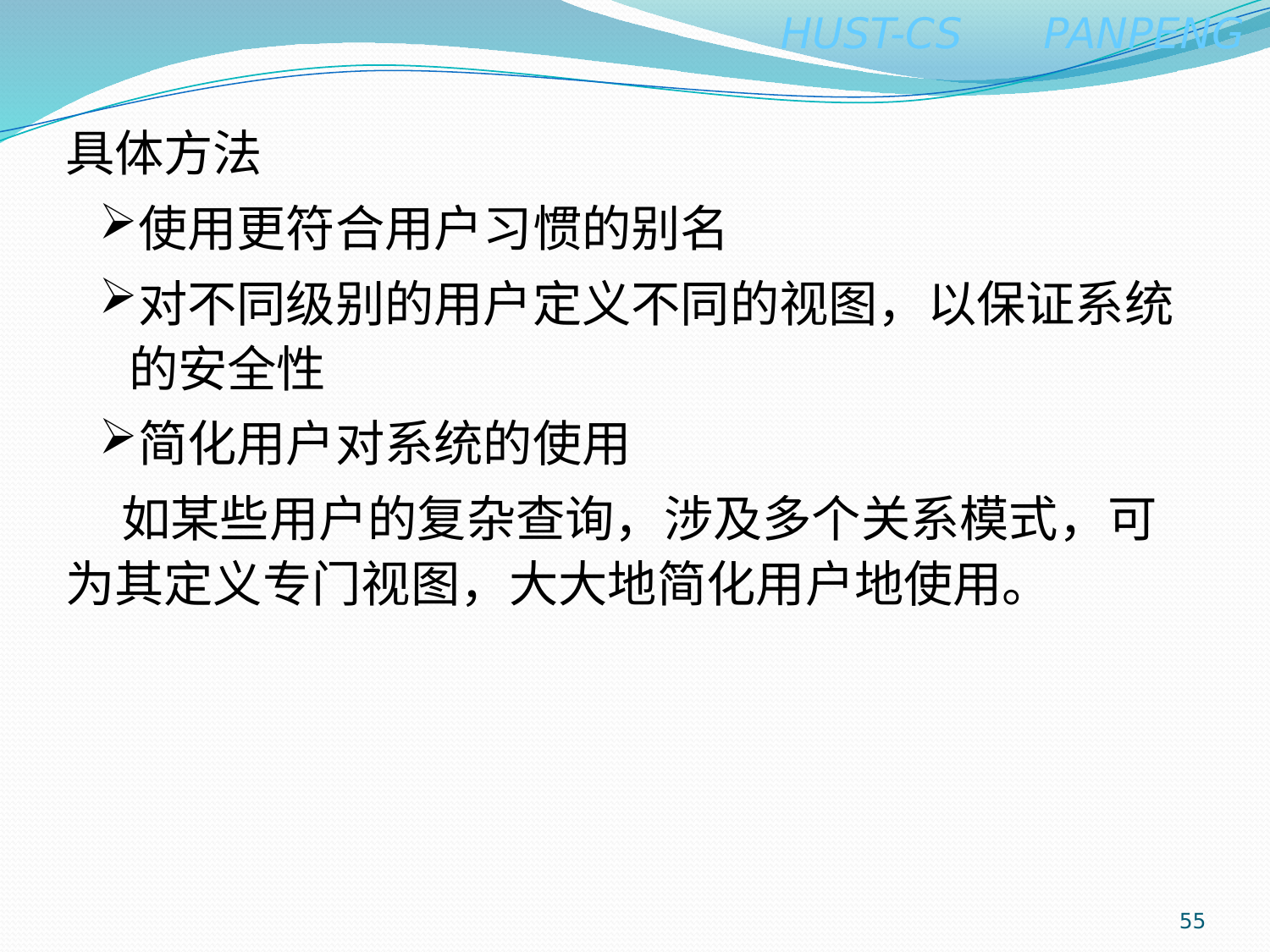

具体方法
使用更符合用户习惯的别名
对不同级别的用户定义不同的视图，以保证系统的安全性
简化用户对系统的使用
    如某些用户的复杂查询，涉及多个关系模式，可为其定义专门视图，大大地简化用户地使用。

55